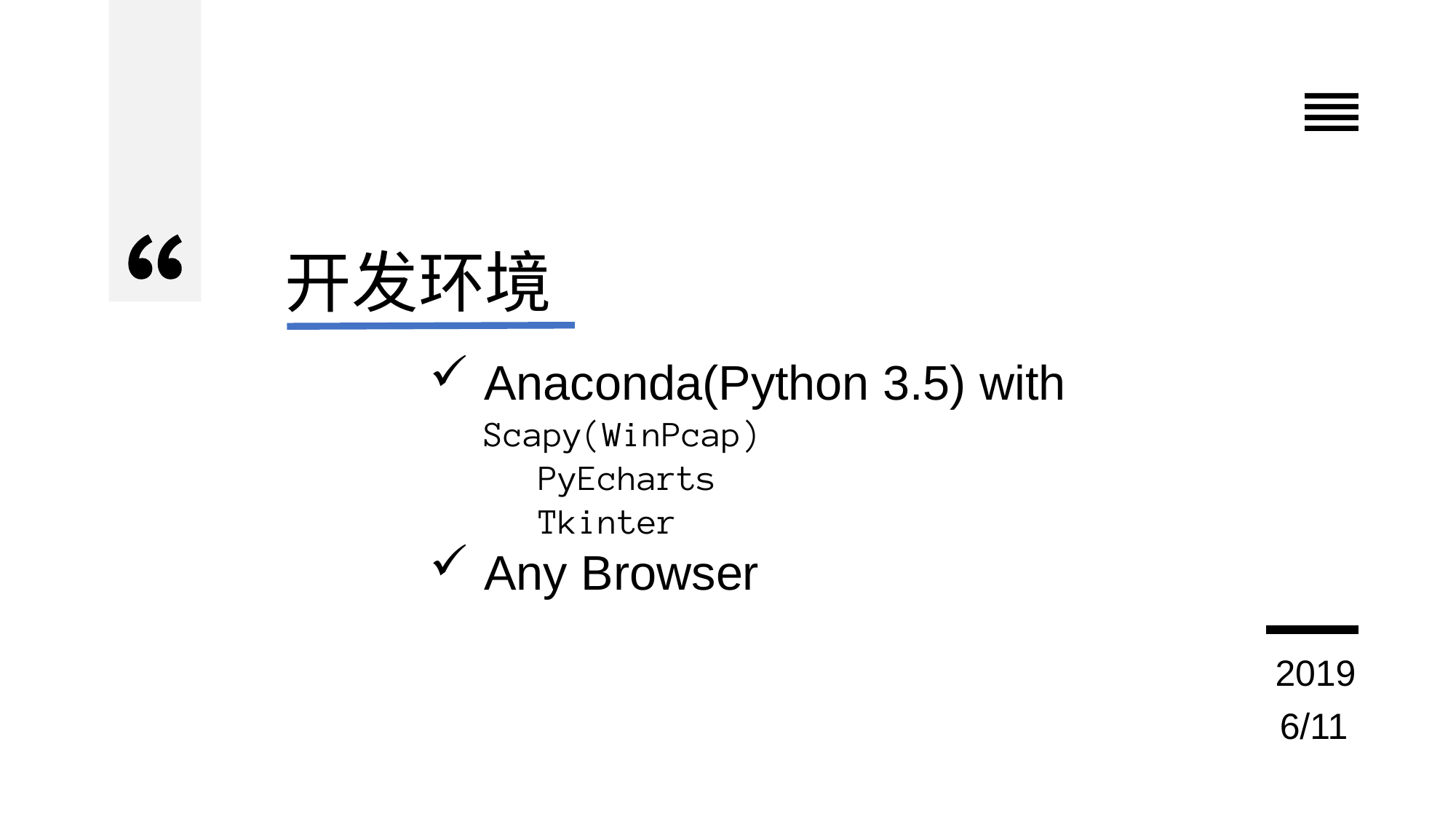

开发环境
Anaconda(Python 3.5) with	Scapy(WinPcap)
	PyEcharts
	Tkinter
Any Browser
2019
6/11